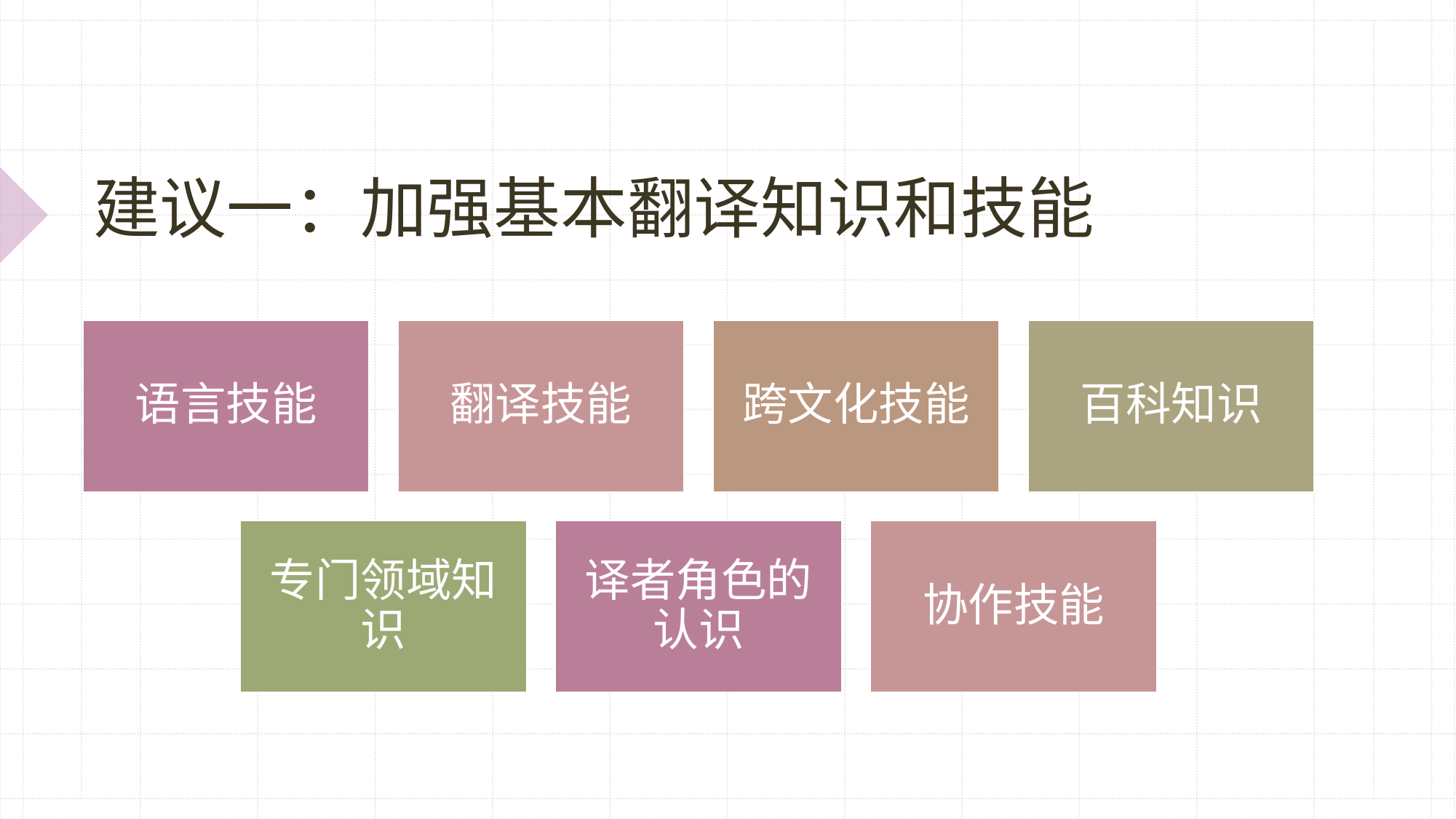

# 建议一：加强基本翻译知识和技能

语言技能
翻译技能
跨文化技能
百科知识
专门领域知识
译者角色的认识
协作技能